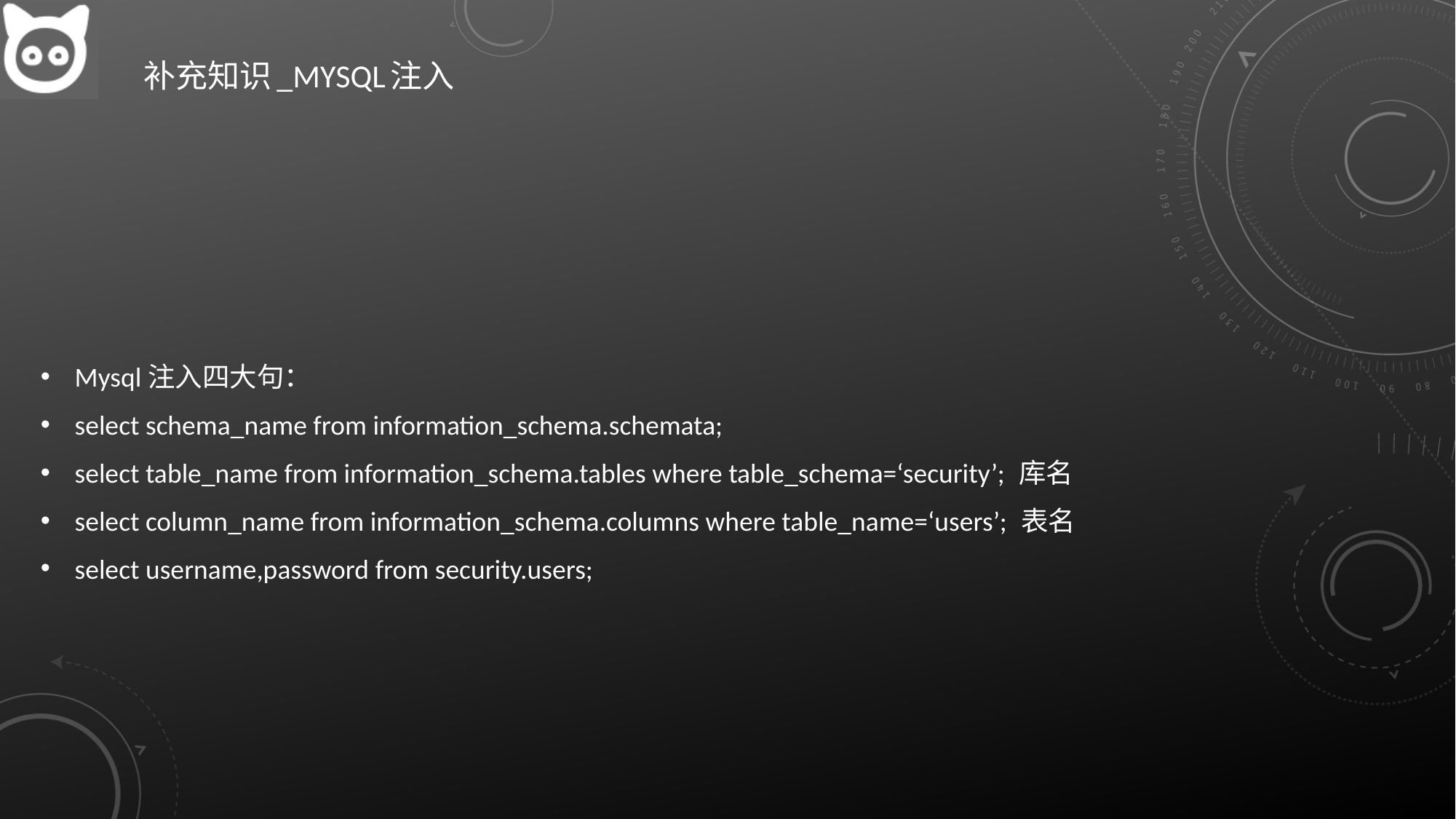

# 补充知识_mysql注入

Mysql注入四大句：
select schema_name from information_schema.schemata;
select table_name from information_schema.tables where table_schema=‘security’; 库名
select column_name from information_schema.columns where table_name=‘users’; 表名
select username,password from security.users;